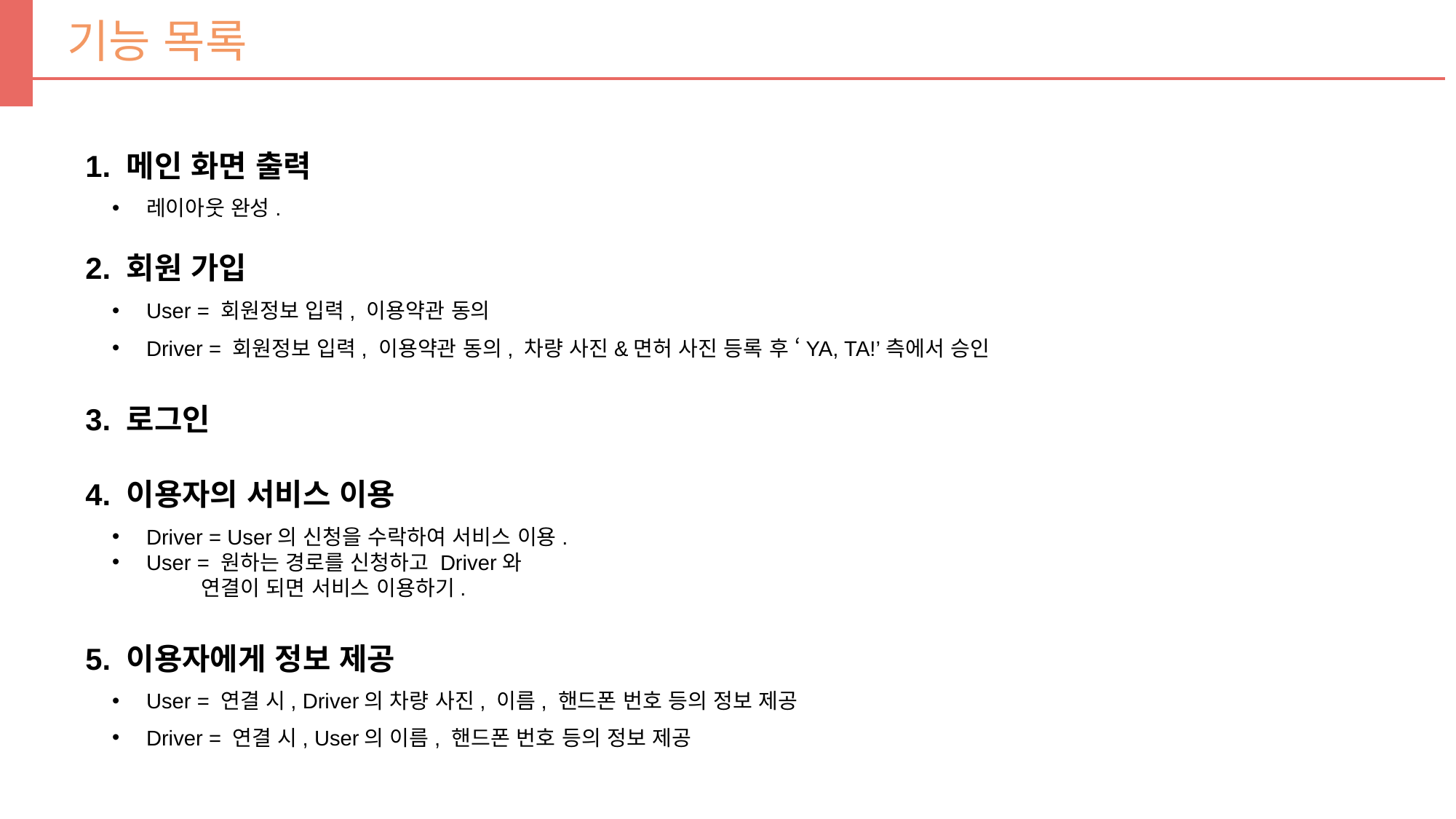

기능 목록
1. 메인 화면 출력
레이아웃 완성.
2. 회원 가입
User = 회원정보 입력, 이용약관 동의
Driver = 회원정보 입력, 이용약관 동의, 차량 사진&면허 사진 등록 후 ‘YA, TA!’측에서 승인
3. 로그인
4. 이용자의 서비스 이용
Driver = User의 신청을 수락하여 서비스 이용.
User = 원하는 경로를 신청하고 Driver와
              연결이 되면 서비스 이용하기.
5. 이용자에게 정보 제공
User = 연결 시, Driver의 차량 사진, 이름, 핸드폰 번호 등의 정보 제공
Driver = 연결 시, User의 이름, 핸드폰 번호 등의 정보 제공